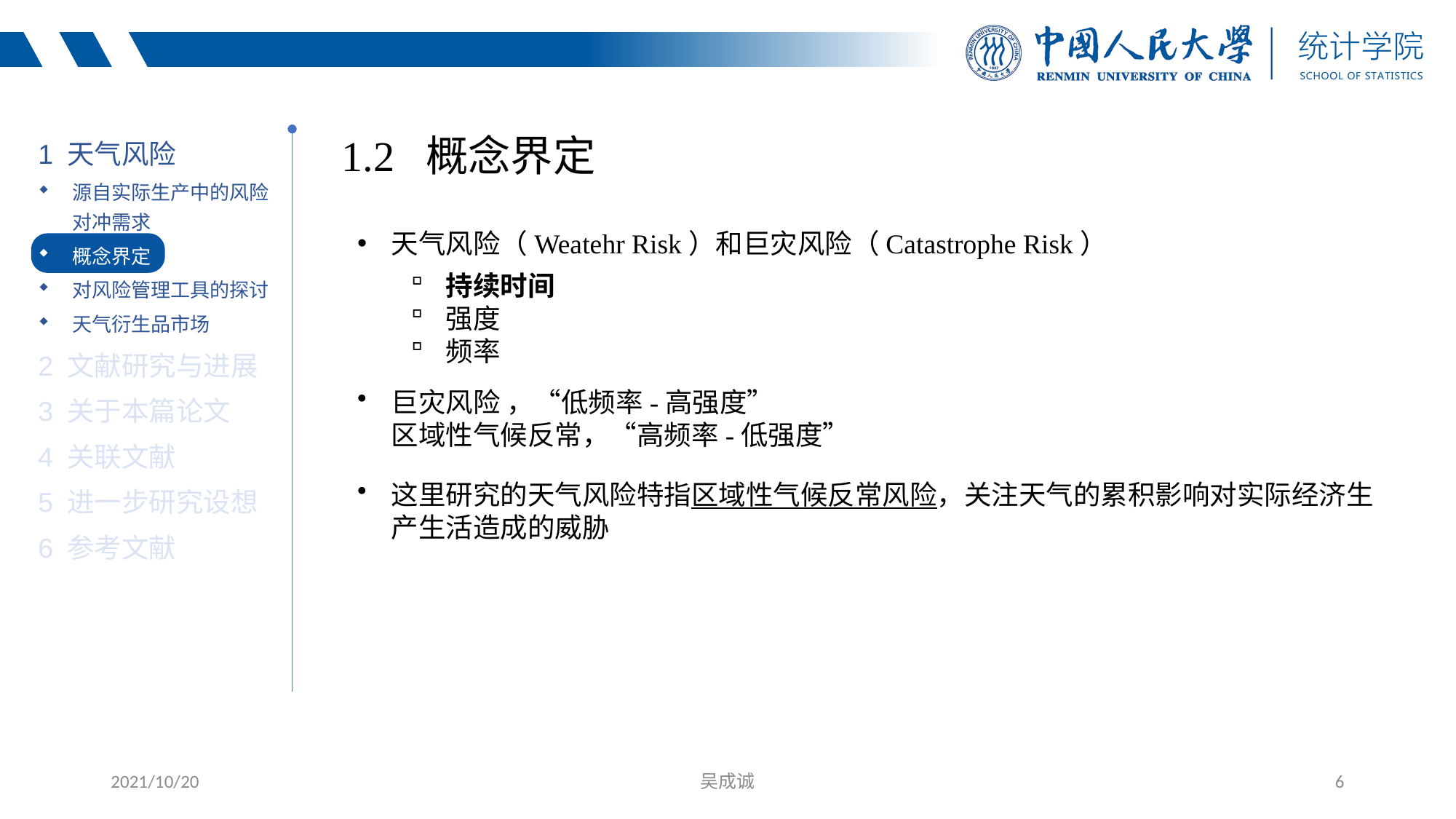

1 天气风险
源自实际生产中的风险对冲需求
概念界定
对风险管理工具的探讨
天气衍生品市场
2 文献研究与进展
3 关于本篇论文
4 关联文献
5 进一步研究设想
6 参考文献
1.2  概念界定
天气风险（Weatehr Risk）和巨灾风险（Catastrophe Risk）
持续时间
强度
频率
巨灾风险 ，“低频率-高强度”
区域性气候反常，“高频率-低强度”
这里研究的天气风险特指区域性气候反常风险，关注天气的累积影响对实际经济生产生活造成的威胁

2021/10/20
吴成诚
6